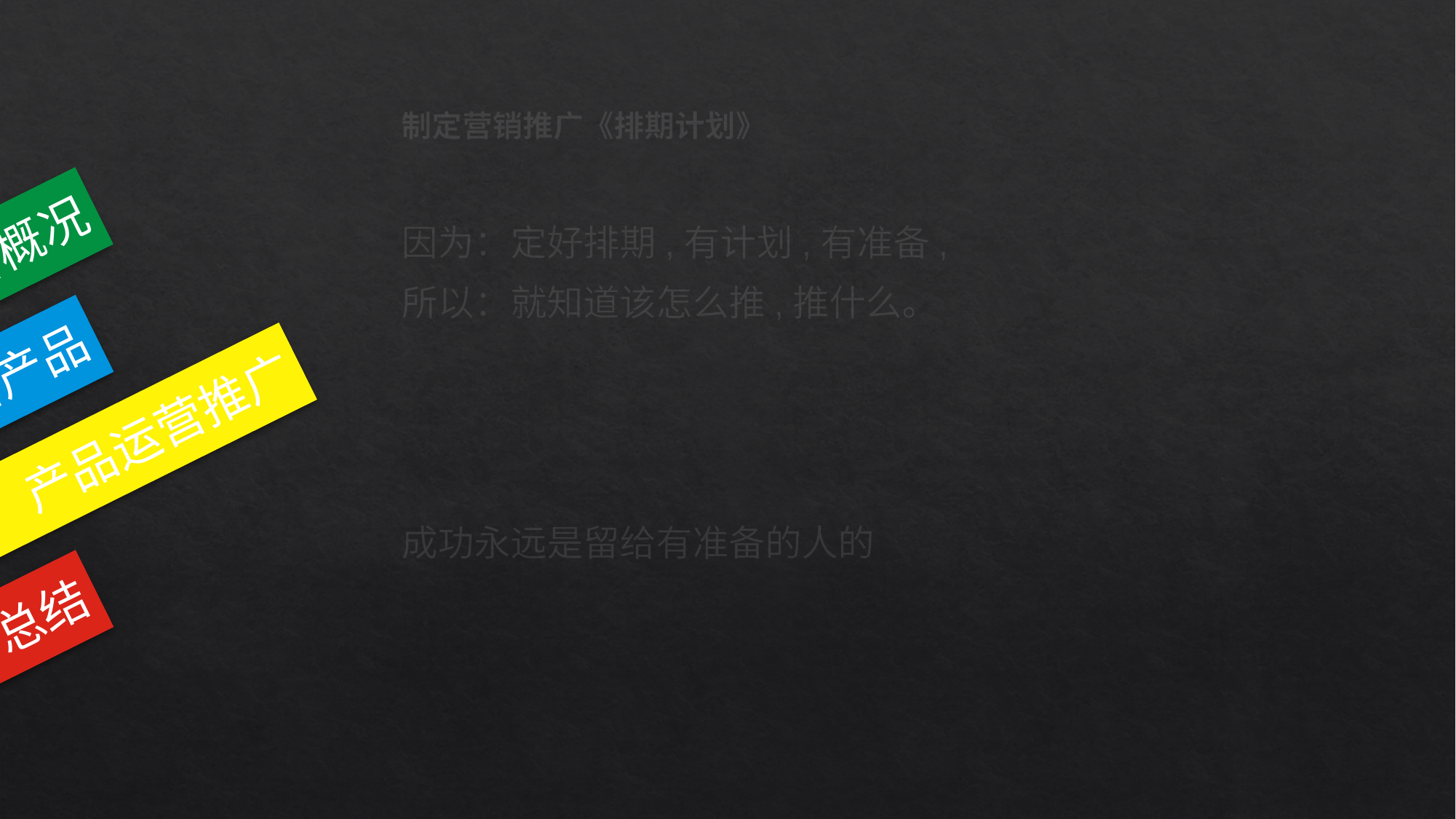

制定营销推广《排期计划》

因为：定好排期,有计划,有准备,
所以：就知道该怎么推,推什么。

成功永远是留给有准备的人的